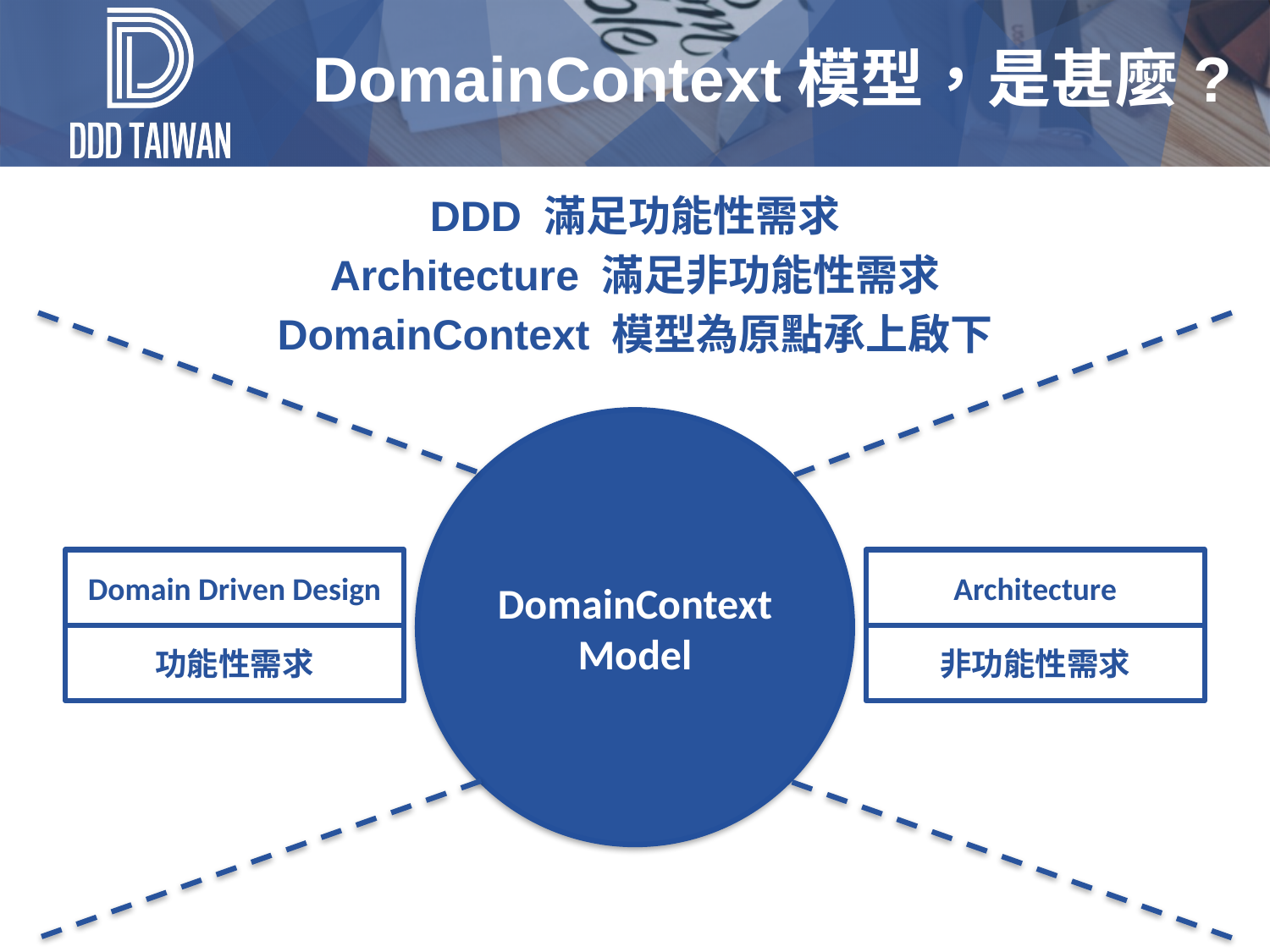

# DomainContext模型，是甚麼?
DDD 滿足功能性需求
Architecture 滿足非功能性需求
DomainContext 模型為原點承上啟下
DomainContext
Model
Domain Driven Design
Architecture
功能性需求
非功能性需求